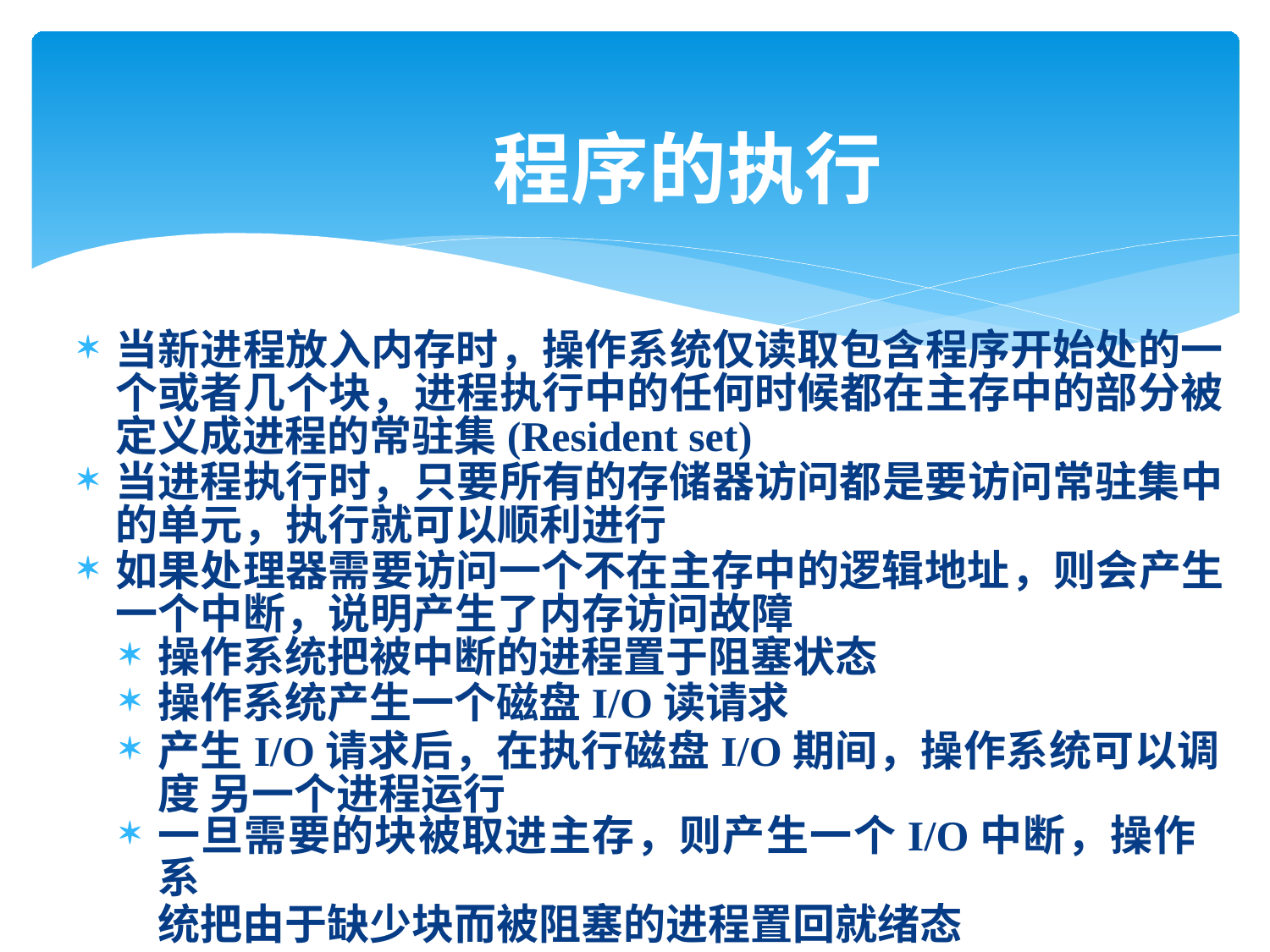

# 程序的执行
当新进程放入内存时，操作系统仅读取包含程序开始处的一 个或者几个块，进程执行中的任何时候都在主存中的部分被 定义成进程的常驻集(Resident set)
当进程执行时，只要所有的存储器访问都是要访问常驻集中 的单元，执行就可以顺利进行
如果处理器需要访问一个不在主存中的逻辑地址，则会产生 一个中断，说明产生了内存访问故障
操作系统把被中断的进程置于阻塞状态
操作系统产生一个磁盘I/O读请求
产生I/O请求后，在执行磁盘I/O期间，操作系统可以调度 另一个进程运行
一旦需要的块被取进主存，则产生一个I/O中断，操作系
统把由于缺少块而被阻塞的进程置回就绪态